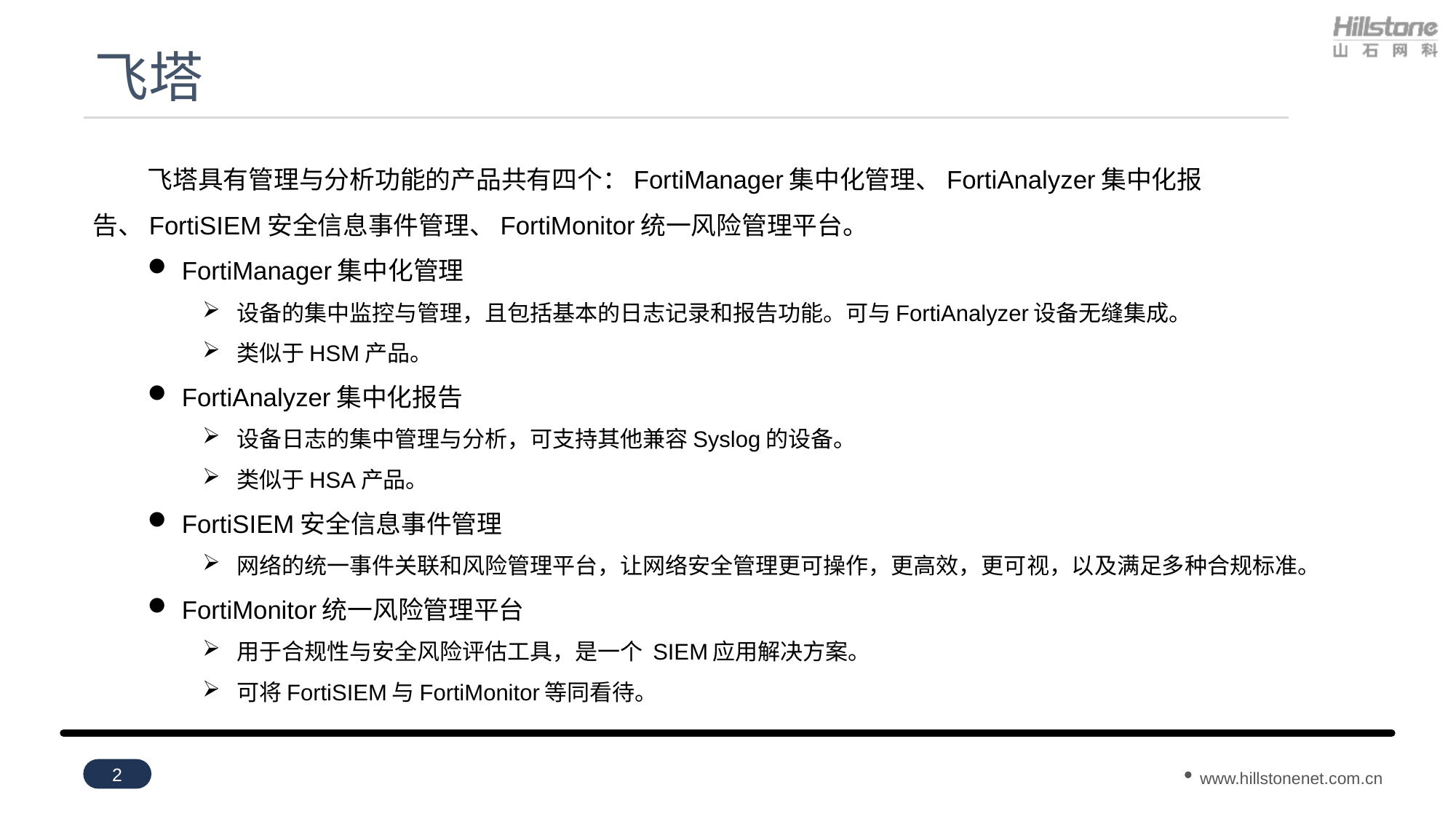

# 飞塔
飞塔具有管理与分析功能的产品共有四个：FortiManager集中化管理、FortiAnalyzer集中化报告、FortiSIEM安全信息事件管理、FortiMonitor统一风险管理平台。
FortiManager集中化管理
设备的集中监控与管理，且包括基本的日志记录和报告功能。可与FortiAnalyzer设备无缝集成。
类似于HSM产品。
FortiAnalyzer集中化报告
设备日志的集中管理与分析，可支持其他兼容Syslog的设备。
类似于HSA产品。
FortiSIEM安全信息事件管理
网络的统一事件关联和风险管理平台，让网络安全管理更可操作，更高效，更可视，以及满足多种合规标准。
FortiMonitor统一风险管理平台
用于合规性与安全风险评估工具，是一个 SIEM应用解决方案。
可将FortiSIEM与FortiMonitor等同看待。
2